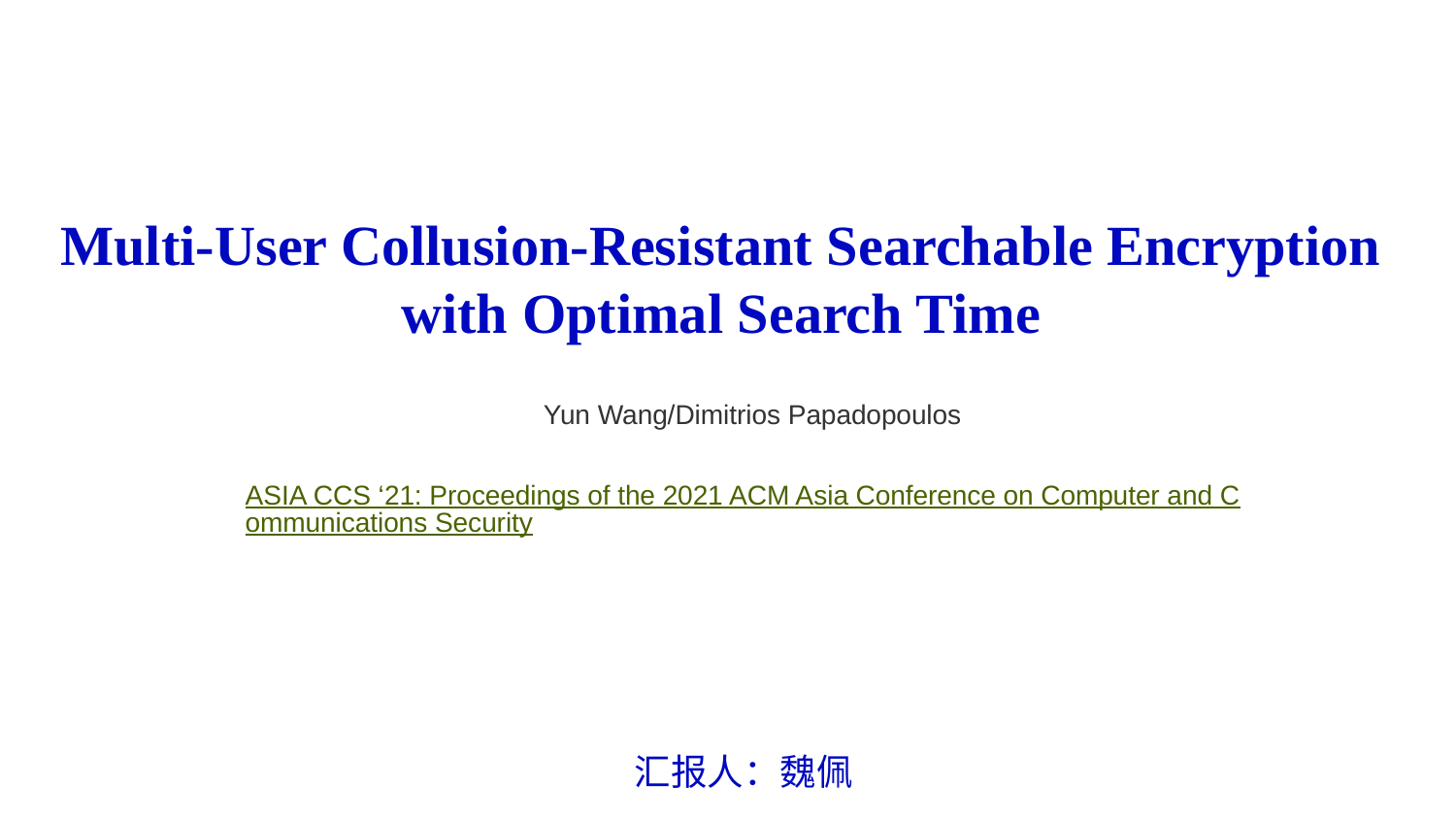

Multi-User Collusion-Resistant Searchable Encryption
with Optimal Search Time
 Yun Wang/Dimitrios Papadopoulos

ASIA CCS ‘21: Proceedings of the 2021 ACM Asia Conference on Computer and Communications Security
汇报人：魏佩